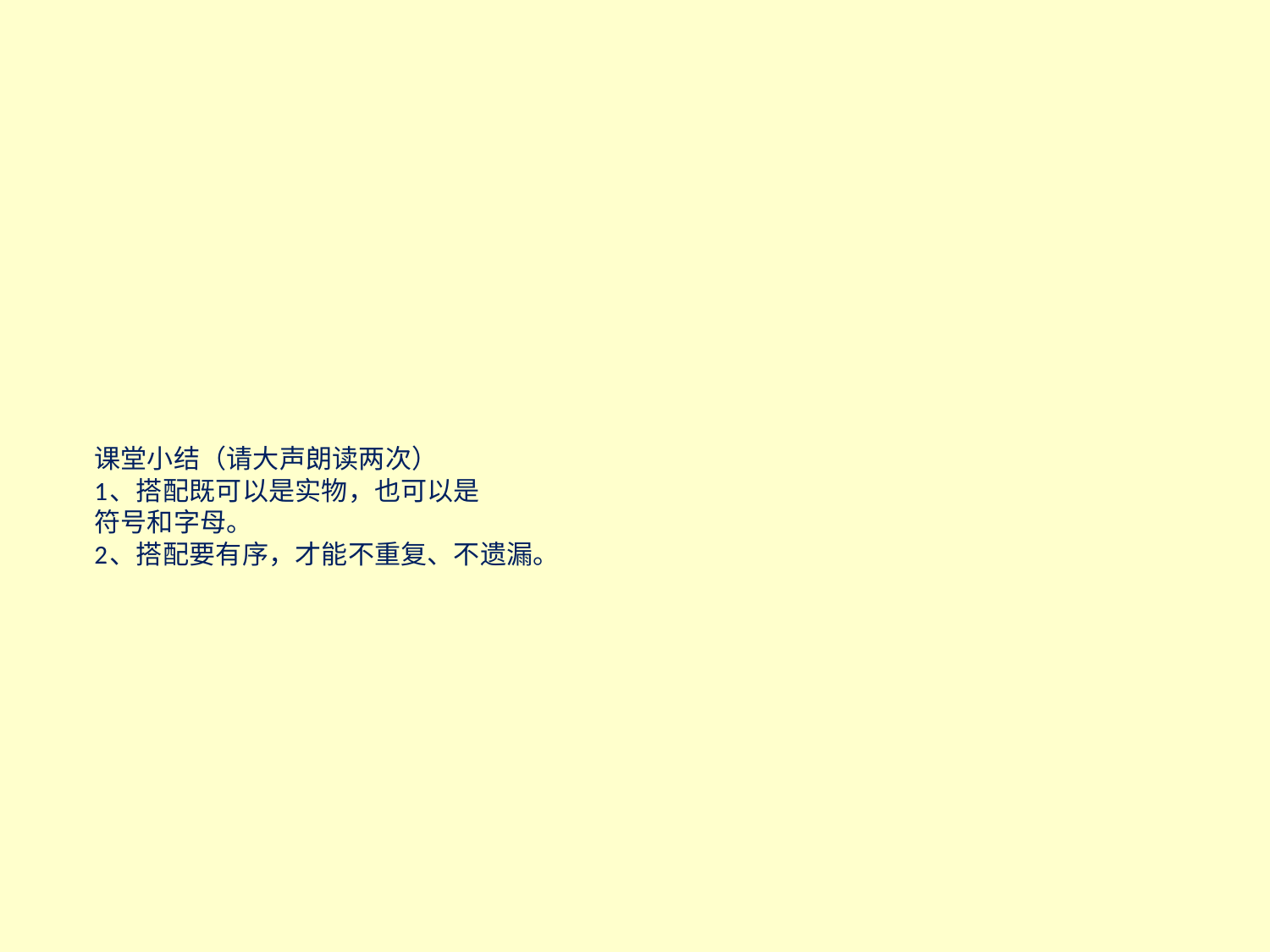

# 课堂小结（请大声朗读两次） 1、搭配既可以是实物，也可以是 符号和字母。 2、搭配要有序，才能不重复、不遗漏。